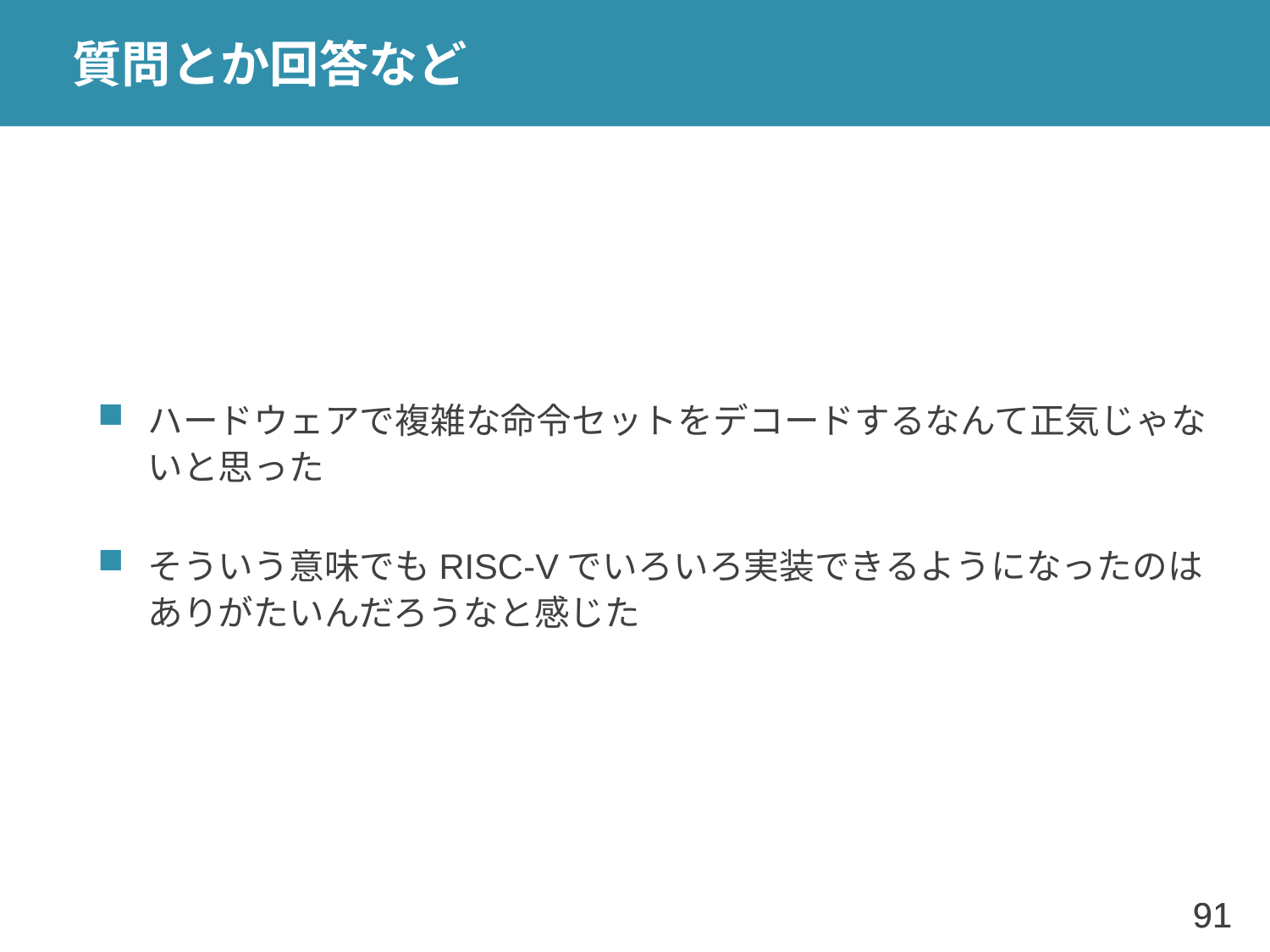

# 質問とか回答など
ハードウェアで複雑な命令セットをデコードするなんて正気じゃないと思った
そういう意味でもRISC-Vでいろいろ実装できるようになったのはありがたいんだろうなと感じた